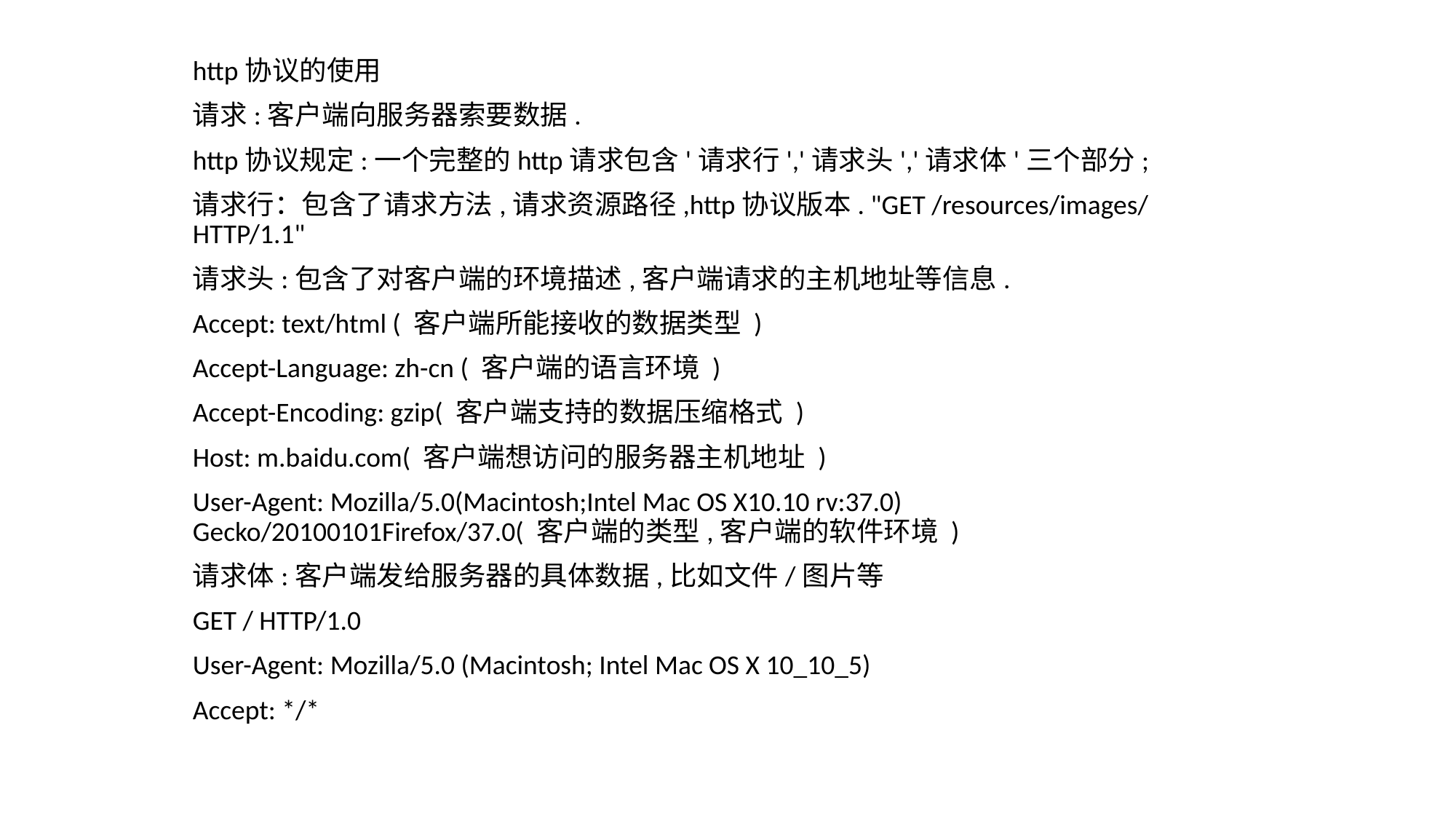

http协议的使用
请求:客户端向服务器索要数据.
http协议规定:一个完整的http请求包含'请求行','请求头','请求体'三个部分;
请求行：包含了请求方法,请求资源路径,http协议版本. "GET /resources/images/ HTTP/1.1"
请求头:包含了对客户端的环境描述,客户端请求的主机地址等信息.
Accept: text/html ( 客户端所能接收的数据类型 )
Accept-Language: zh-cn ( 客户端的语言环境 )
Accept-Encoding: gzip( 客户端支持的数据压缩格式 )
Host: m.baidu.com( 客户端想访问的服务器主机地址 )
User-Agent: Mozilla/5.0(Macintosh;Intel Mac OS X10.10 rv:37.0) Gecko/20100101Firefox/37.0( 客户端的类型,客户端的软件环境 )
请求体:客户端发给服务器的具体数据,比如文件/图片等
GET / HTTP/1.0
User-Agent: Mozilla/5.0 (Macintosh; Intel Mac OS X 10_10_5)
Accept: */*